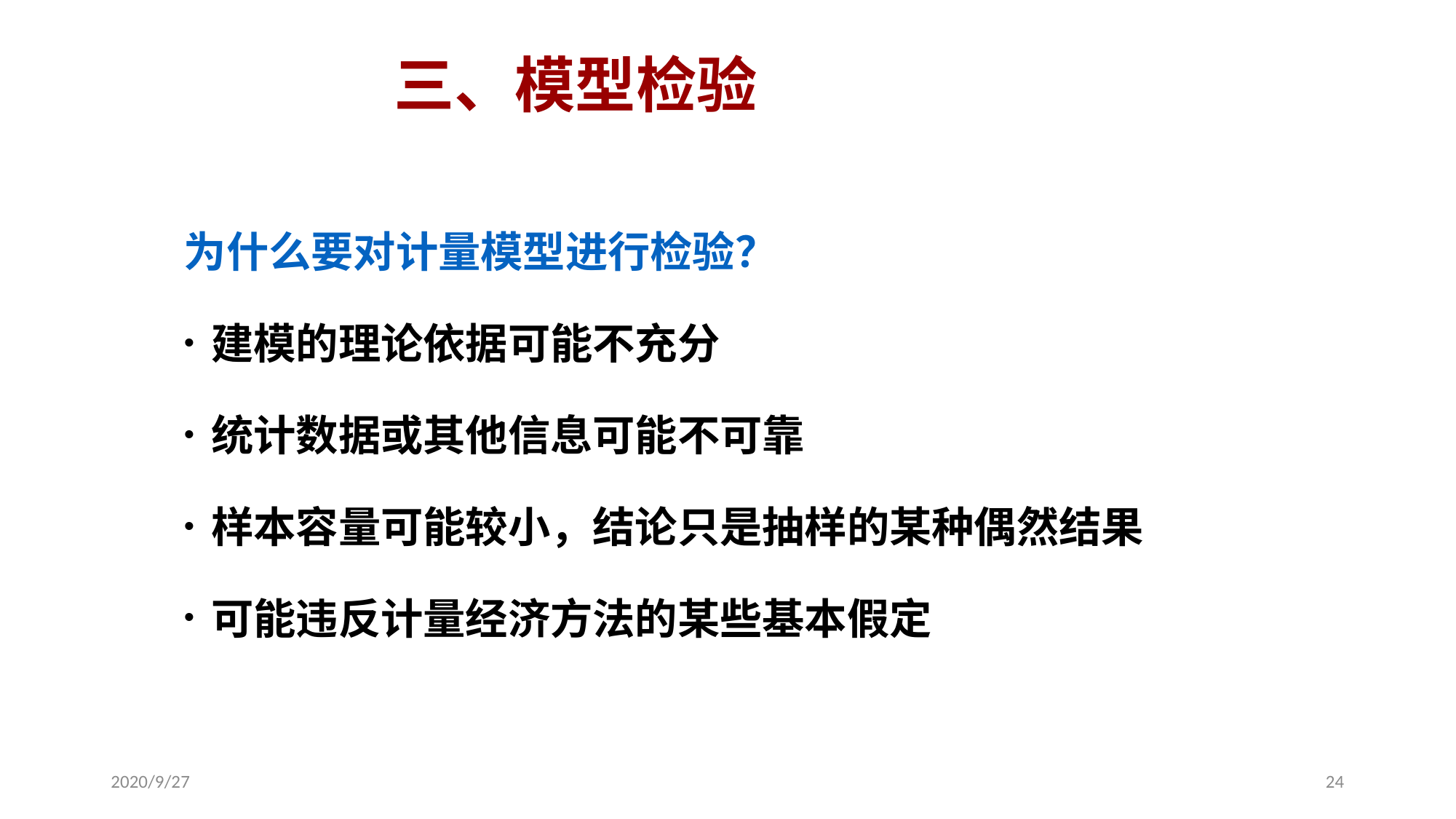

# 三、模型检验
为什么要对计量模型进行检验？
建模的理论依据可能不充分
统计数据或其他信息可能不可靠
样本容量可能较小，结论只是抽样的某种偶然结果
可能违反计量经济方法的某些基本假定
2020/9/27
24